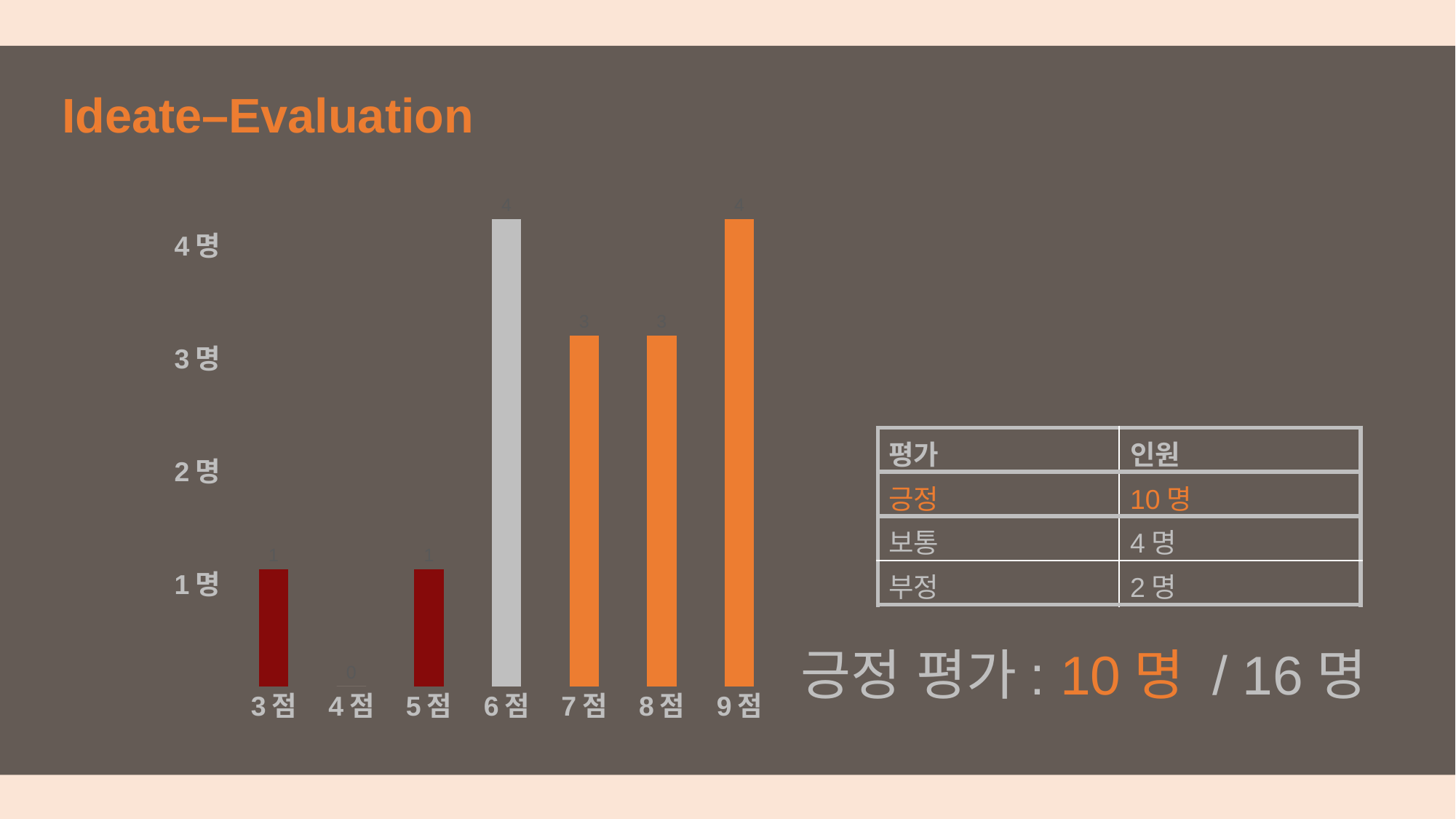

Ideate–Evaluation

### Chart

| Category | 계열 1 |
|---|---|
| 3점 | 1.0 |
| 4점 | 0.0 |
| 5점 | 1.0 |
| 6점 | 4.0 |
| 7점 | 3.0 |
| 8점 | 3.0 |
| 9점 | 4.0 |
| 4명 |
| --- |
| 3명 |
| 2명 |
| 1명 |
| 평가 | 인원 |
| --- | --- |
| 긍정 | 10명 |
| 보통 | 4명 |
| 부정 | 2명 |
# 긍정 평가: 10명 / 16명